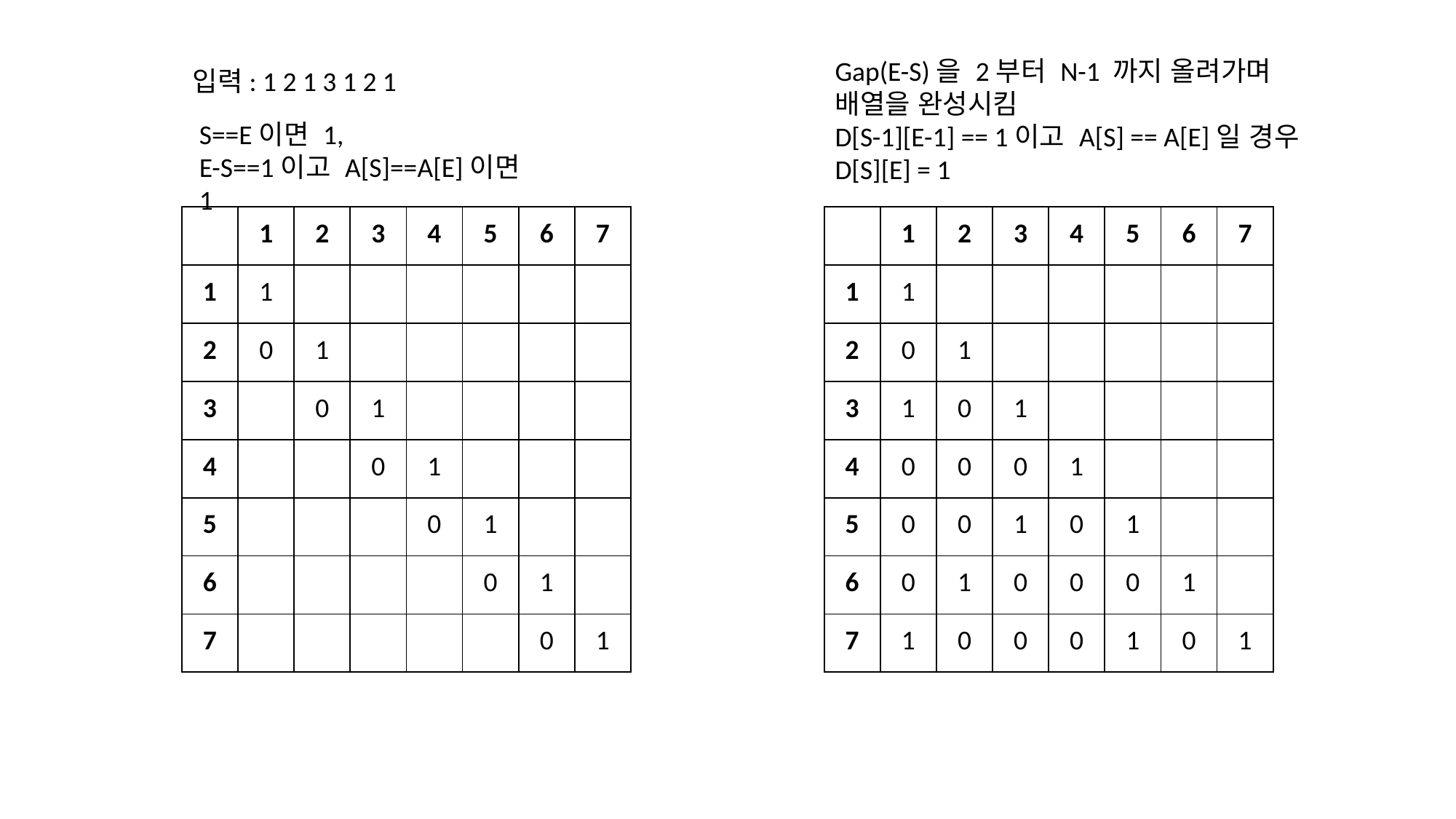

Gap(E-S)을 2부터 N-1 까지 올려가며 배열을 완성시킴
D[S-1][E-1] == 1이고 A[S] == A[E]일 경우
D[S][E] = 1
입력: 1 2 1 3 1 2 1
S==E이면 1,
E-S==1이고 A[S]==A[E]이면 1
|  | 1 | 2 | 3 | 4 | 5 | 6 | 7 |
| --- | --- | --- | --- | --- | --- | --- | --- |
| 1 | 1 |  |  |  |  |  |  |
| 2 | 0 | 1 |  |  |  |  |  |
| 3 |  | 0 | 1 |  |  |  |  |
| 4 |  |  | 0 | 1 |  |  |  |
| 5 |  |  |  | 0 | 1 |  |  |
| 6 |  |  |  |  | 0 | 1 |  |
| 7 |  |  |  |  |  | 0 | 1 |
|  | 1 | 2 | 3 | 4 | 5 | 6 | 7 |
| --- | --- | --- | --- | --- | --- | --- | --- |
| 1 | 1 |  |  |  |  |  |  |
| 2 | 0 | 1 |  |  |  |  |  |
| 3 | 1 | 0 | 1 |  |  |  |  |
| 4 | 0 | 0 | 0 | 1 |  |  |  |
| 5 | 0 | 0 | 1 | 0 | 1 |  |  |
| 6 | 0 | 1 | 0 | 0 | 0 | 1 |  |
| 7 | 1 | 0 | 0 | 0 | 1 | 0 | 1 |